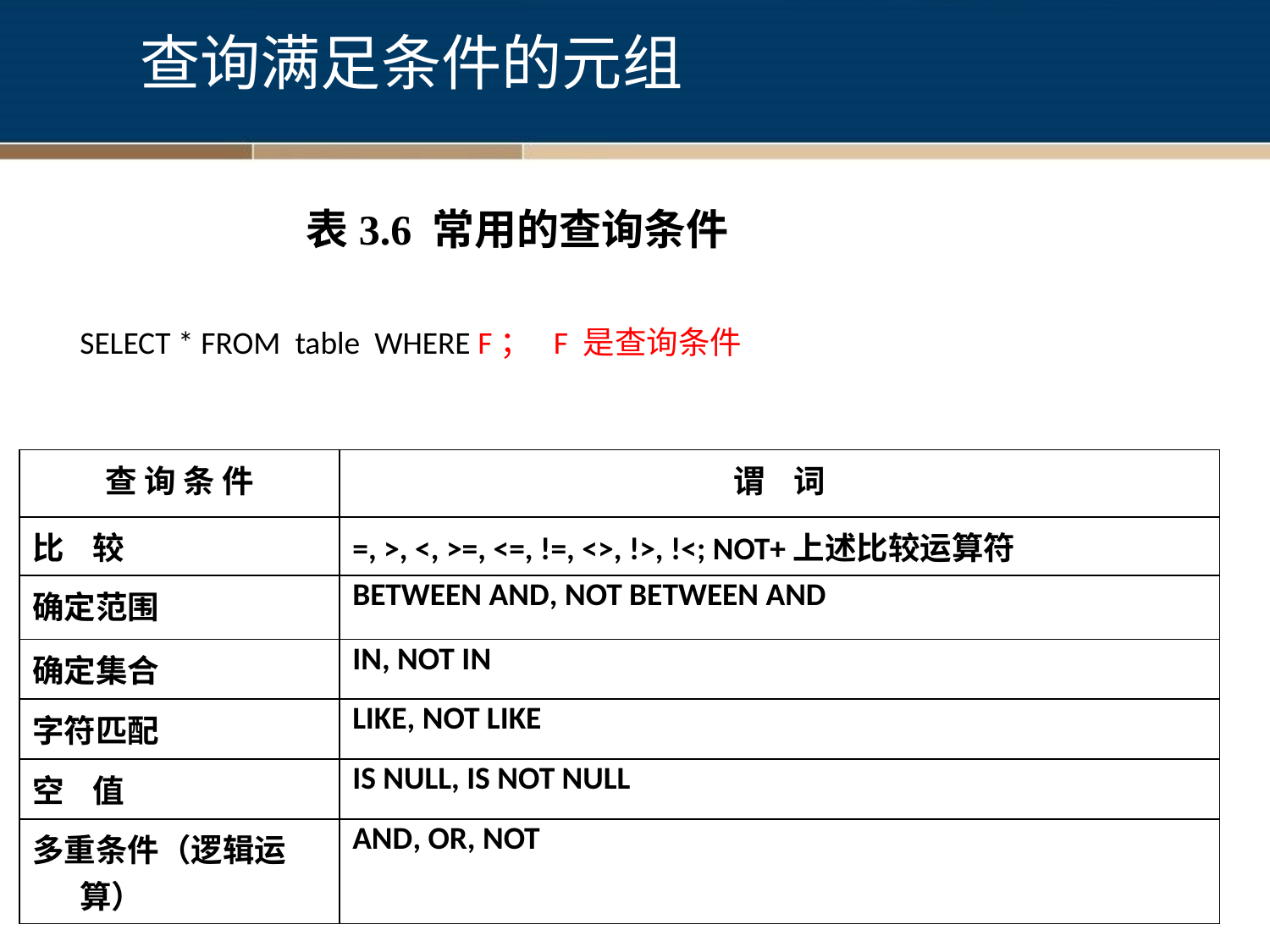

查询满足条件的元组
表3.6 常用的查询条件

SELECT * FROM  table  WHERE F；  F 是查询条件
| 查 询 条 件 | 谓 词 |
| --- | --- |
| 比 较 | =, >, <, >=, <=, !=, <>, !>, !<; NOT+上述比较运算符 |
| 确定范围 | BETWEEN AND, NOT BETWEEN AND |
| 确定集合 | IN, NOT IN |
| 字符匹配 | LIKE, NOT LIKE |
| 空 值 | IS NULL, IS NOT NULL |
| 多重条件（逻辑运算） | AND, OR, NOT |